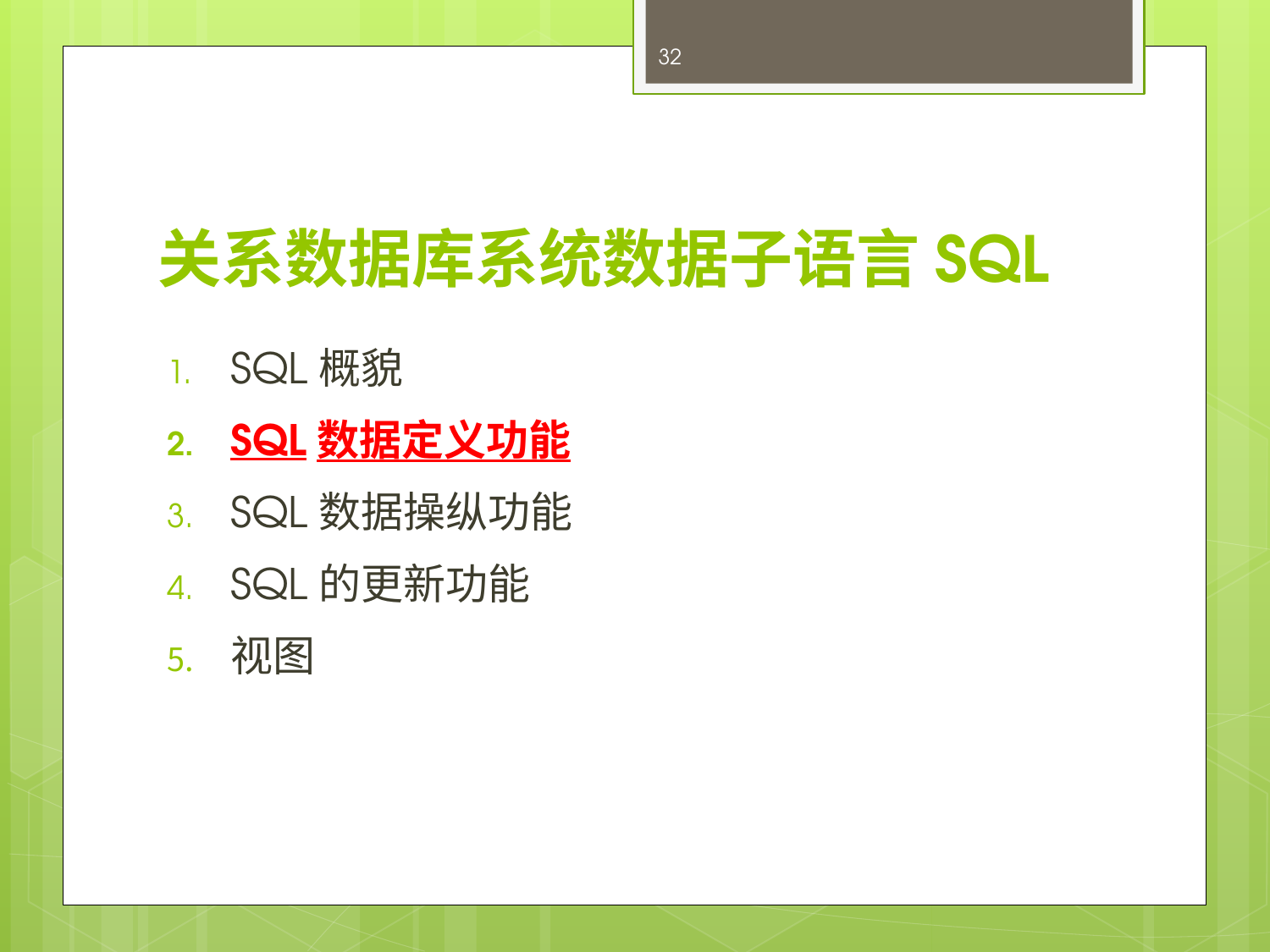

32
# 关系数据库系统数据子语言SQL
SQL概貌
SQL数据定义功能
SQL数据操纵功能
SQL的更新功能
视图